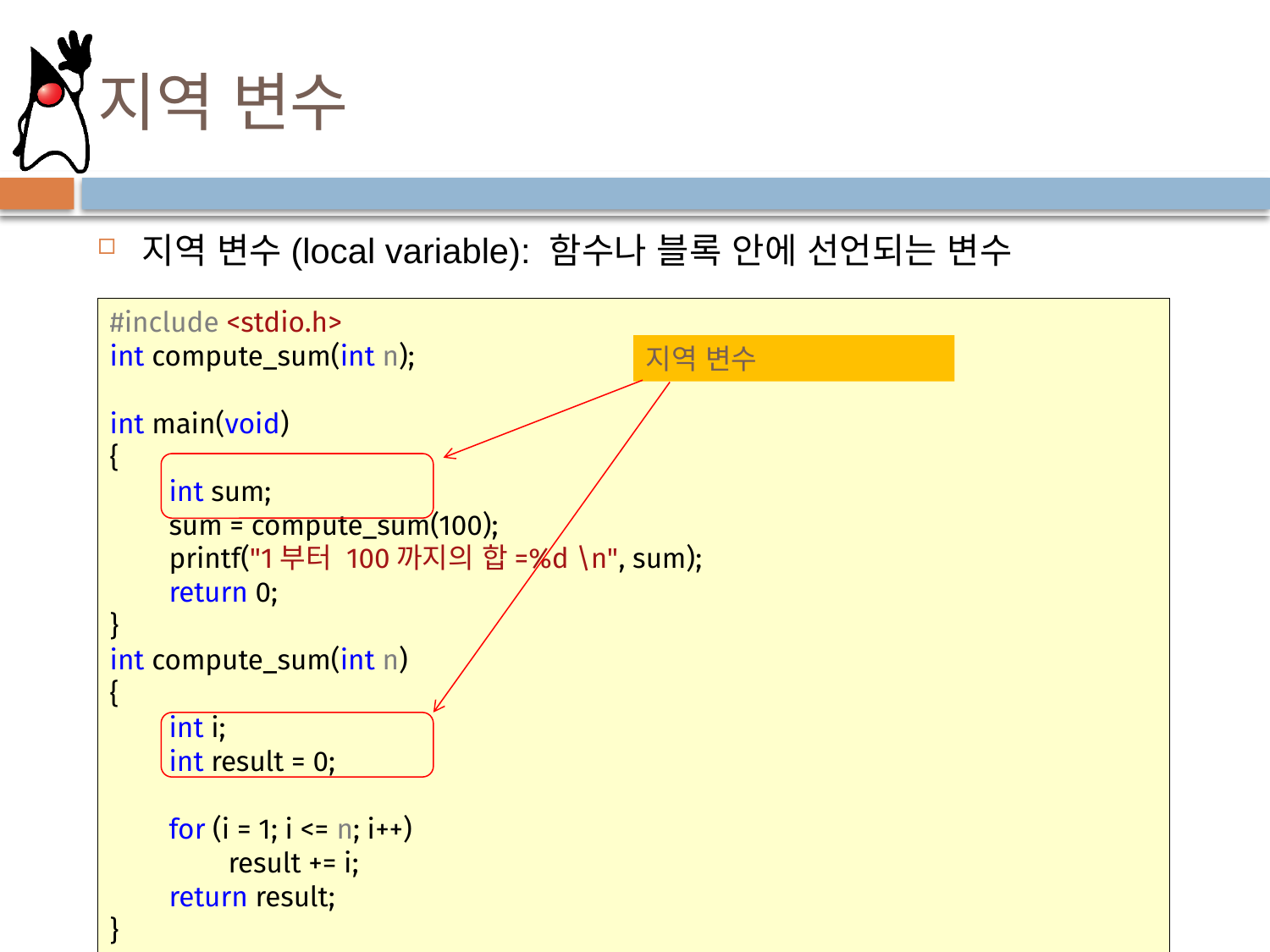

# 지역 변수
지역 변수(local variable): 함수나 블록 안에 선언되는 변수
#include <stdio.h>
int compute_sum(int n);

int main(void)
{
        int sum;
        sum = compute_sum(100);
        printf("1부터 100까지의 합=%d \n", sum);
        return 0;
}
int compute_sum(int n)
{
        int i;
        int result = 0;

        for (i = 1; i <= n; i++)
                result += i;
        return result;
}
지역 변수